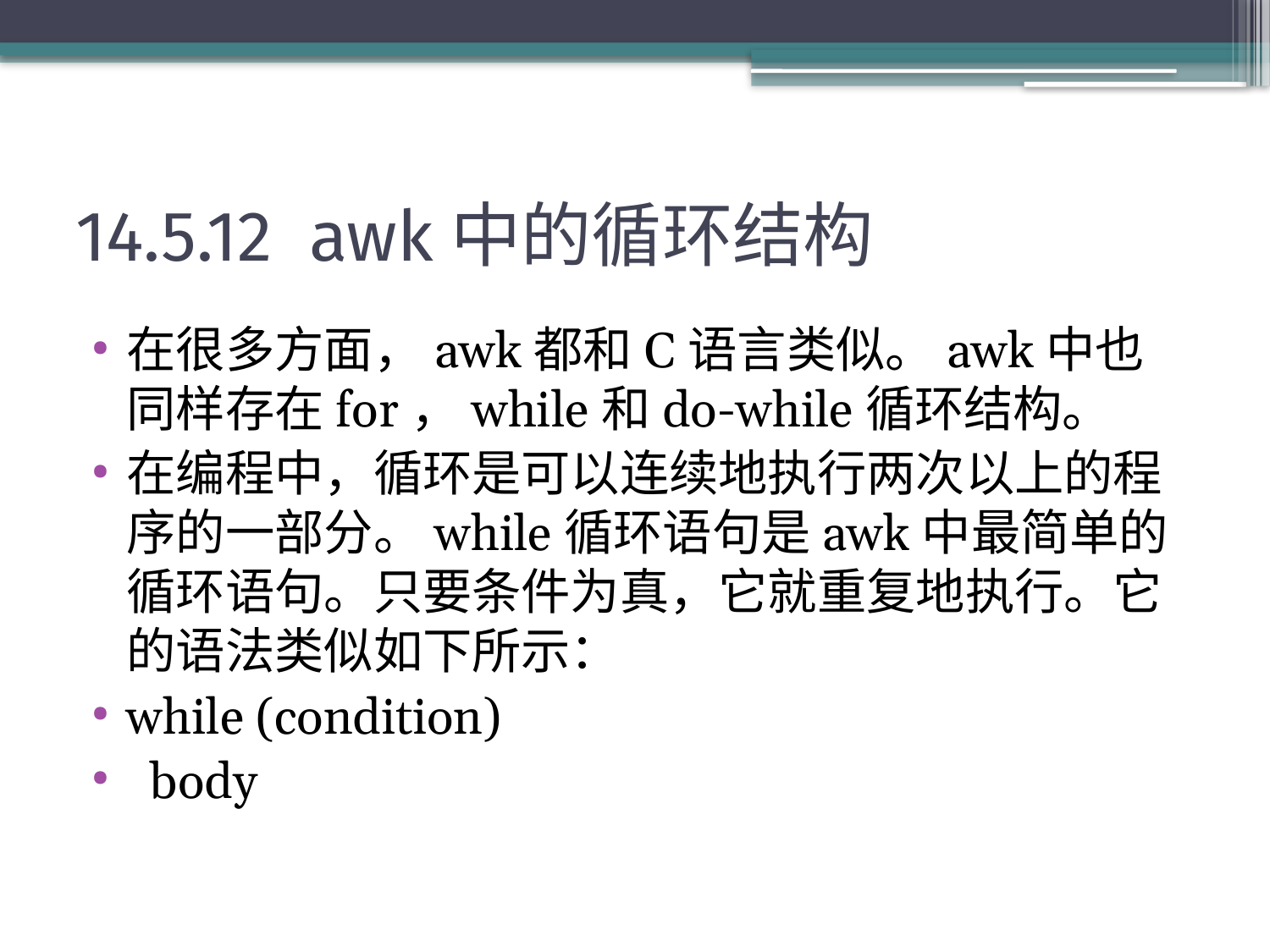

# 14.5.12  awk中的循环结构
在很多方面，awk都和C语言类似。awk中也同样存在for，while和do-while循环结构。
在编程中，循环是可以连续地执行两次以上的程序的一部分。while循环语句是awk中最简单的循环语句。只要条件为真，它就重复地执行。它的语法类似如下所示：
while (condition)
  body